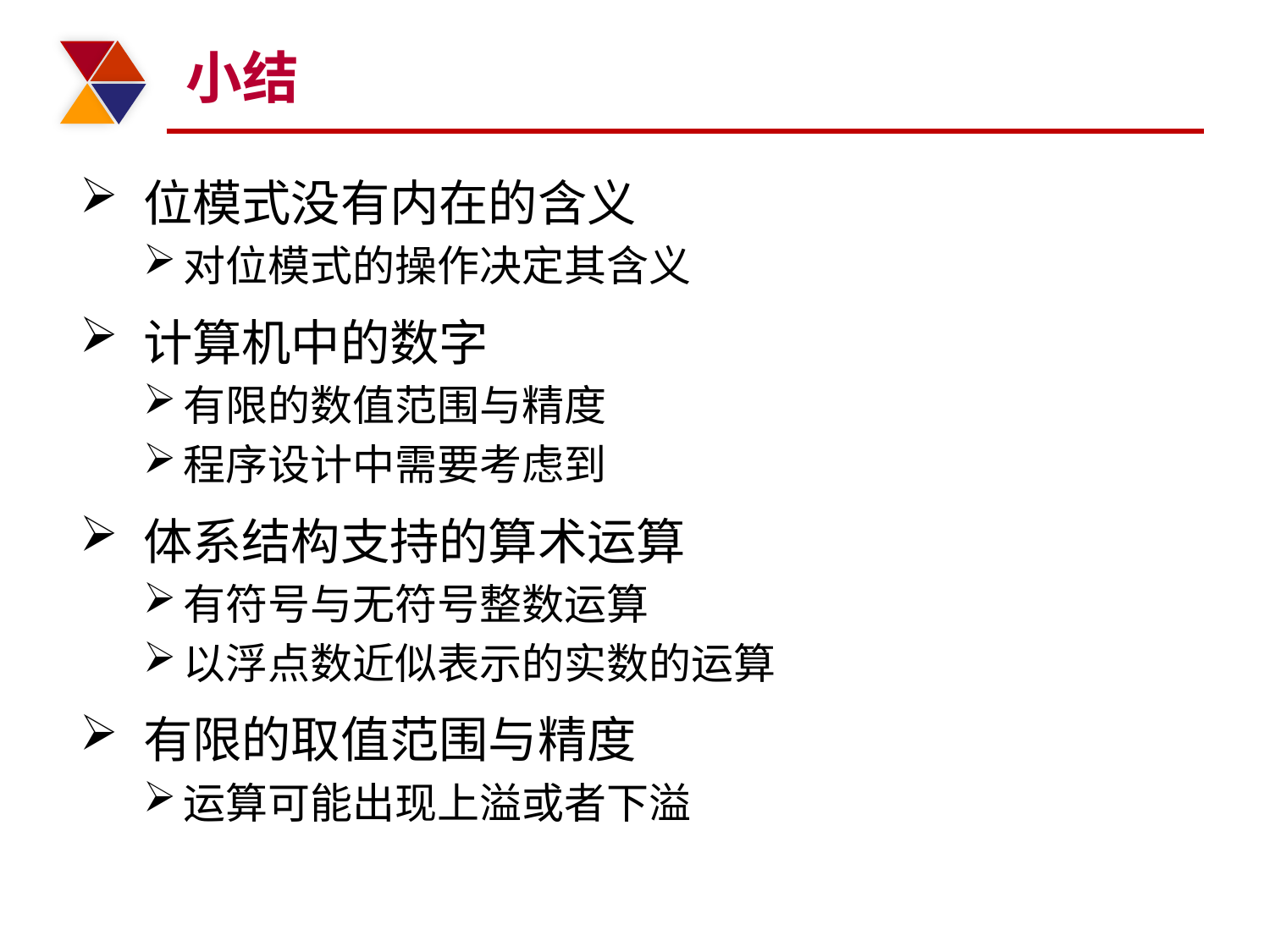

# 小结
位模式没有内在的含义
对位模式的操作决定其含义
计算机中的数字
有限的数值范围与精度
程序设计中需要考虑到
体系结构支持的算术运算
有符号与无符号整数运算
以浮点数近似表示的实数的运算
有限的取值范围与精度
运算可能出现上溢或者下溢